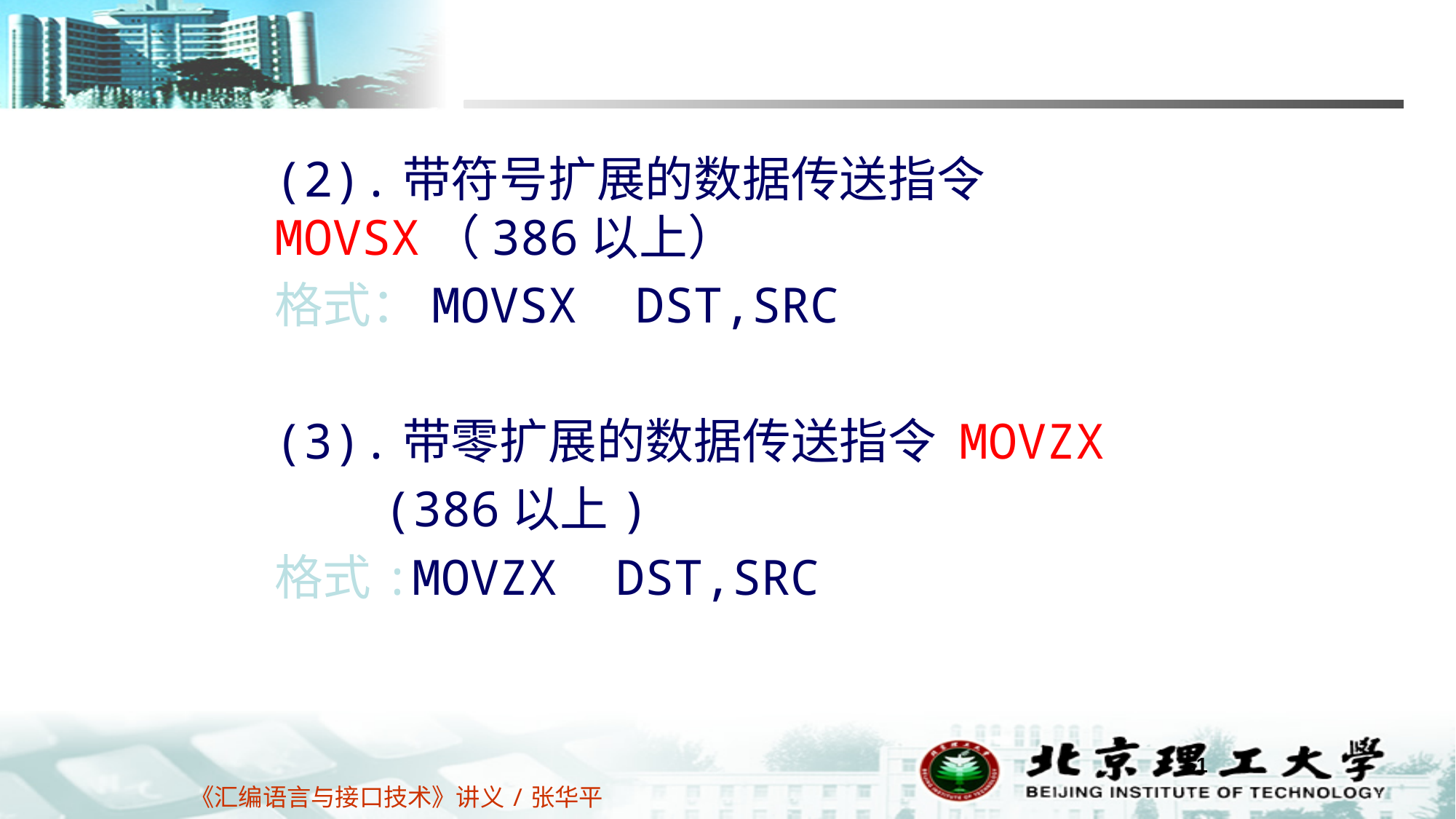

(2).带符号扩展的数据传送指令 MOVSX（386以上）
格式：MOVSX  DST,SRC

(3).带零扩展的数据传送指令 MOVZX
	(386以上)
格式:MOVZX  DST,SRC

51